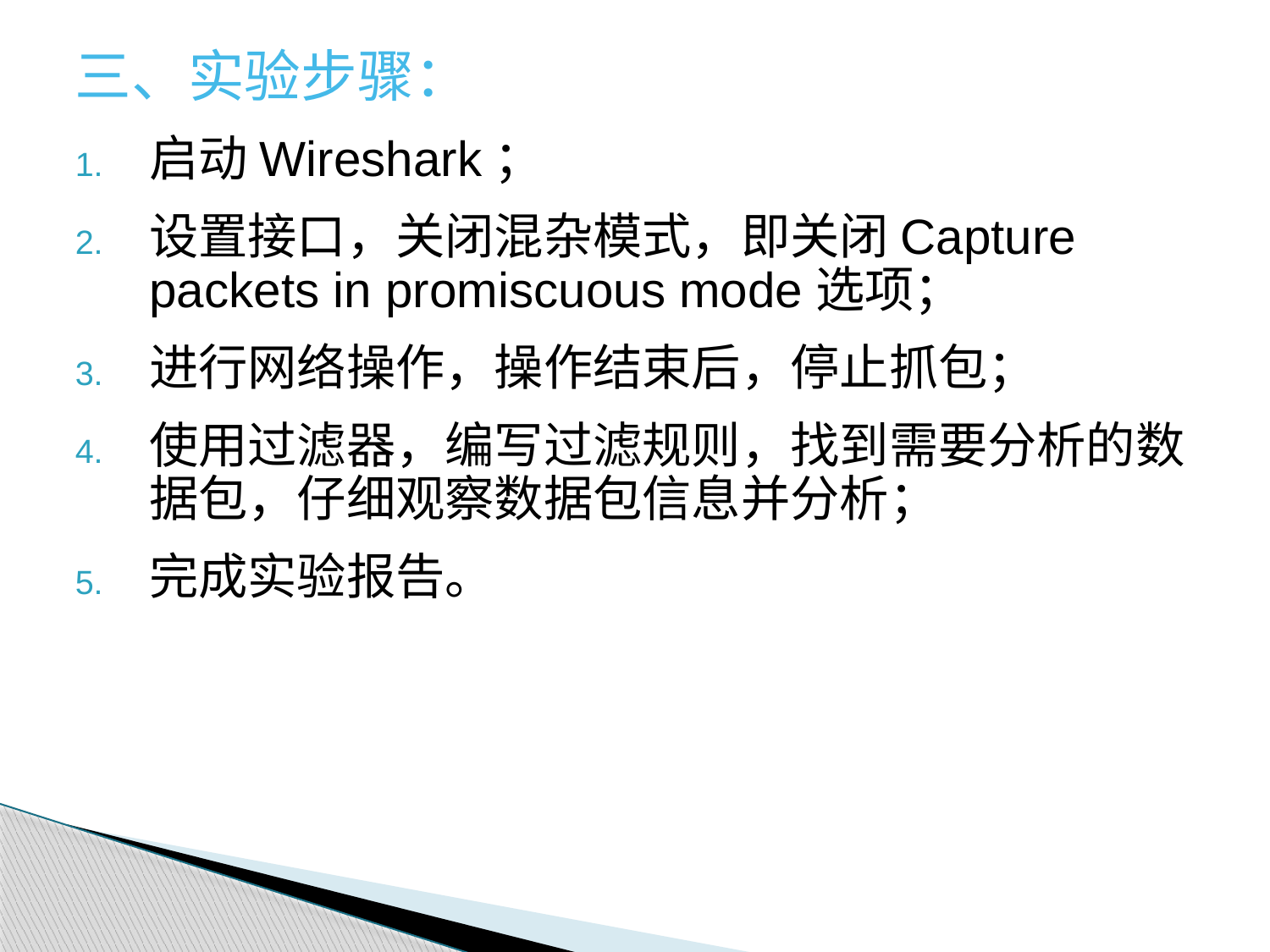

三、实验步骤：
启动Wireshark；
设置接口，关闭混杂模式，即关闭Capture packets in promiscuous mode选项；
进行网络操作，操作结束后，停止抓包；
使用过滤器，编写过滤规则，找到需要分析的数据包，仔细观察数据包信息并分析；
完成实验报告。